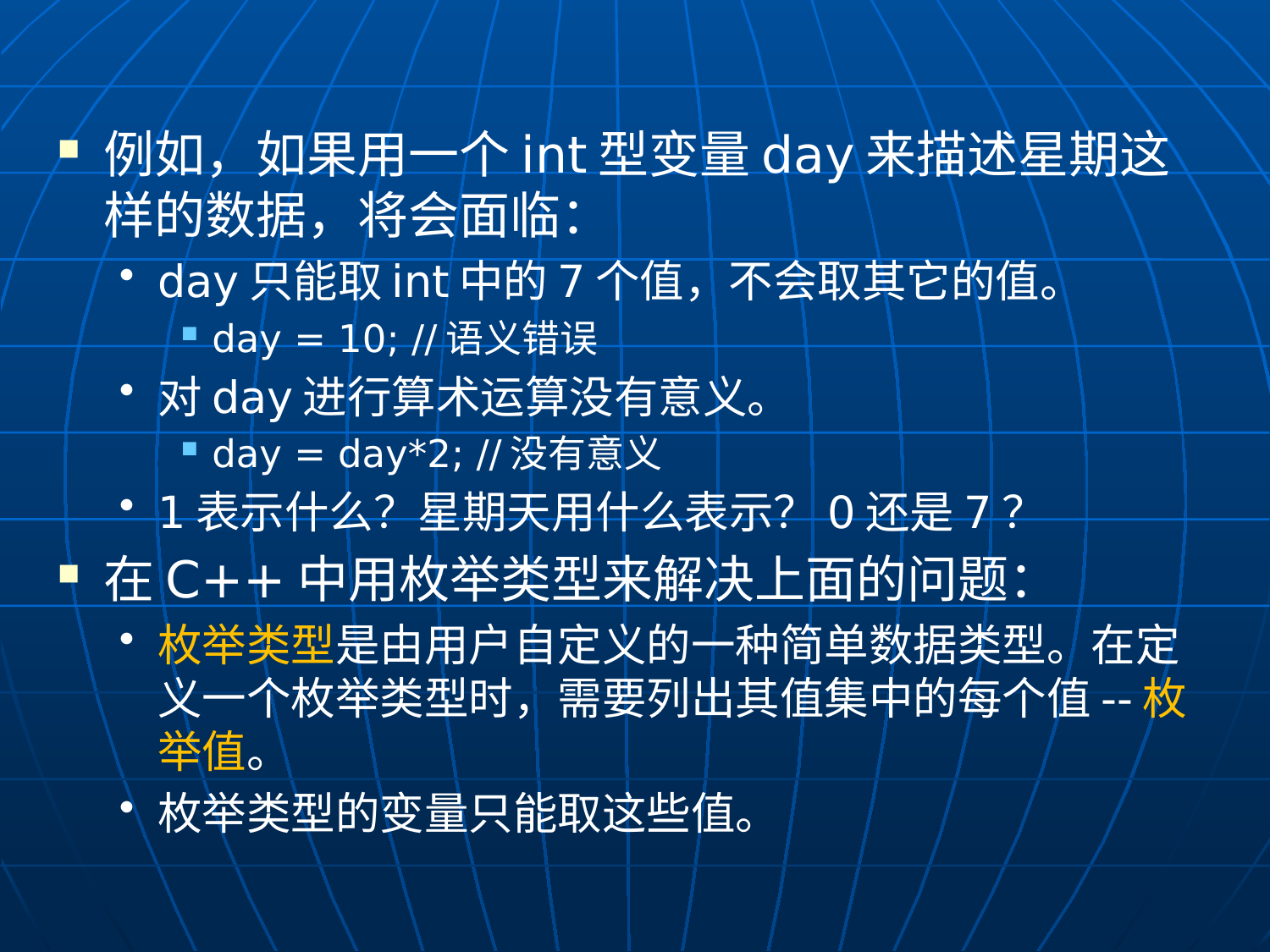

例如，如果用一个int型变量day来描述星期这样的数据，将会面临：
day只能取int中的7个值，不会取其它的值。
day = 10; //语义错误
对day进行算术运算没有意义。
day = day*2; //没有意义
1表示什么？星期天用什么表示？0还是7？
在C++中用枚举类型来解决上面的问题：
枚举类型是由用户自定义的一种简单数据类型。在定义一个枚举类型时，需要列出其值集中的每个值--枚举值。
枚举类型的变量只能取这些值。